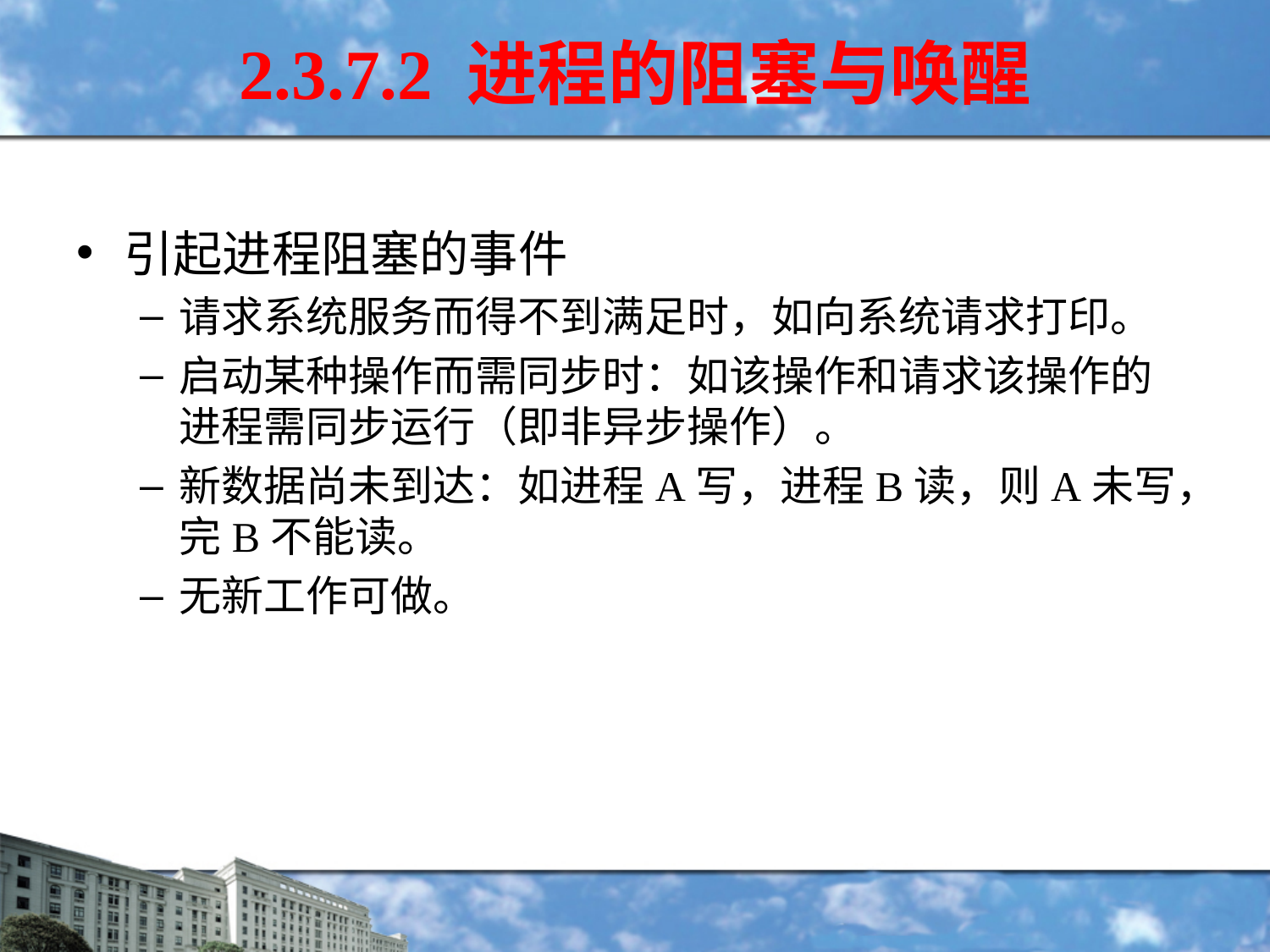

2.3.7.2 进程的阻塞与唤醒
引起进程阻塞的事件
请求系统服务而得不到满足时，如向系统请求打印。
启动某种操作而需同步时：如该操作和请求该操作的进程需同步运行（即非异步操作）。
新数据尚未到达：如进程A写，进程B读，则A未写，完B不能读。
无新工作可做。